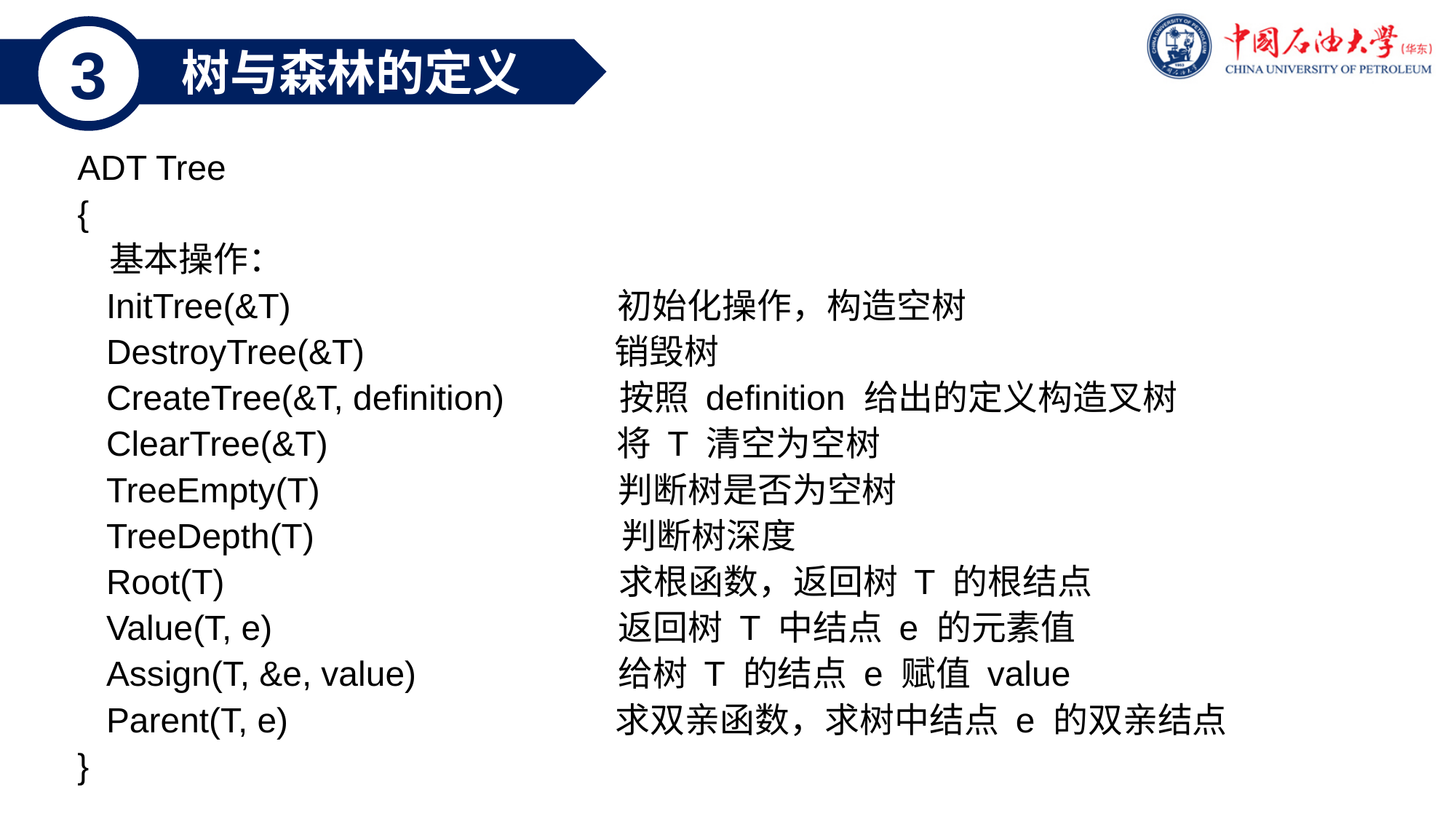

3
树与森林的定义
ADT Tree
{
   基本操作：
   InitTree(&T)                                 初始化操作，构造空树
   DestroyTree(&T)                         销毁树
   CreateTree(&T, definition)           按照 definition 给出的定义构造叉树
   ClearTree(&T)                             将 T 清空为空树
   TreeEmpty(T)                              判断树是否为空树
   TreeDepth(T)                               判断树深度
   Root(T)                                        求根函数，返回树 T 的根结点
   Value(T, e)                                   返回树 T 中结点 e 的元素值
   Assign(T, &e, value)                    给树 T 的结点 e 赋值 value
   Parent(T, e)                                 求双亲函数，求树中结点 e 的双亲结点
}